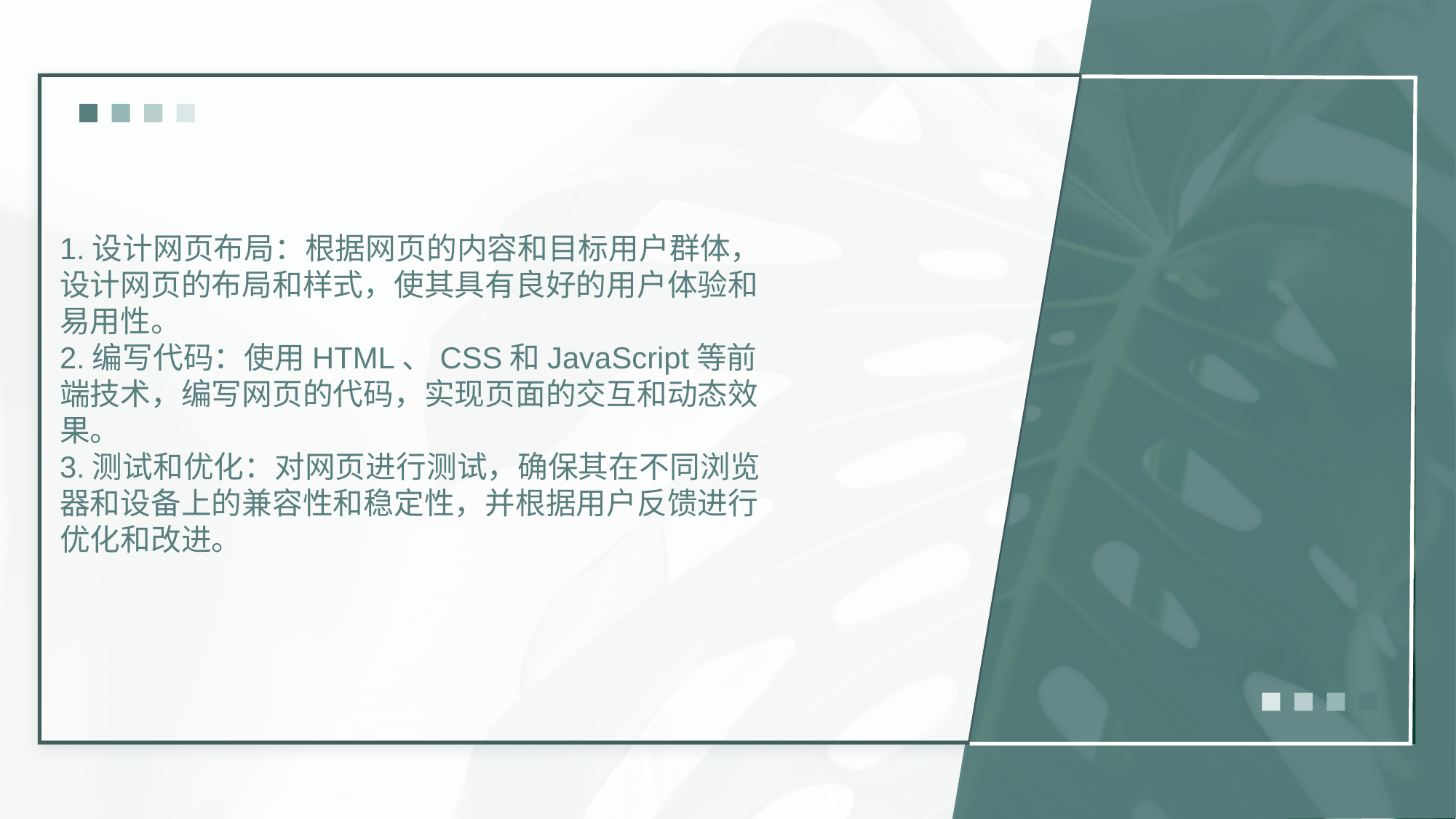

1.设计网页布局：根据网页的内容和目标用户群体，设计网页的布局和样式，使其具有良好的用户体验和易用性。
2.编写代码：使用HTML、CSS和JavaScript等前端技术，编写网页的代码，实现页面的交互和动态效果。
3.测试和优化：对网页进行测试，确保其在不同浏览器和设备上的兼容性和稳定性，并根据用户反馈进行优化和改进。